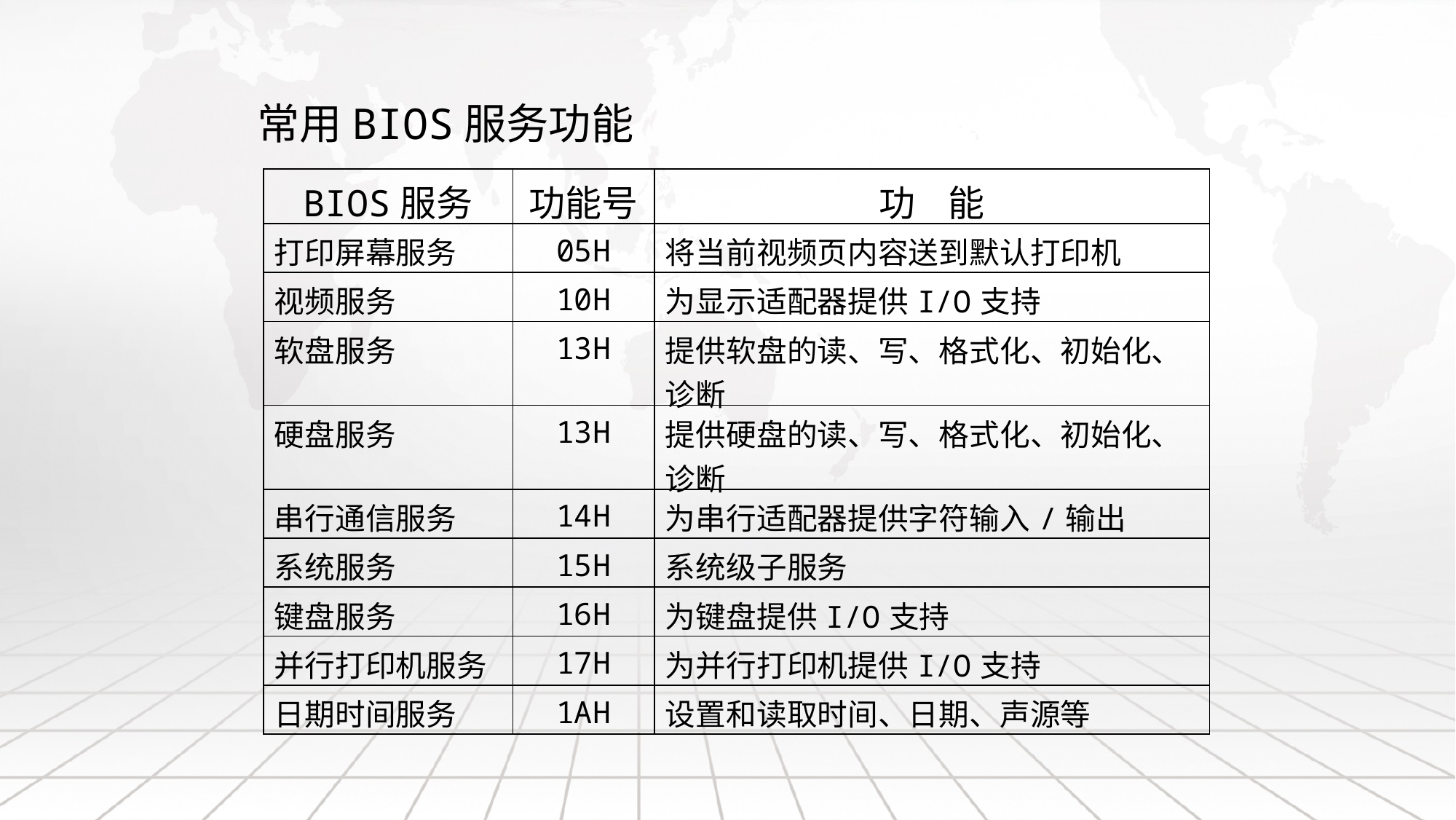

常用BIOS服务功能
| BIOS服务 | 功能号 | 功 能 |
| --- | --- | --- |
| 打印屏幕服务 | 05H | 将当前视频页内容送到默认打印机 |
| 视频服务 | 10H | 为显示适配器提供I/O支持 |
| 软盘服务 | 13H | 提供软盘的读、写、格式化、初始化、诊断 |
| 硬盘服务 | 13H | 提供硬盘的读、写、格式化、初始化、诊断 |
| 串行通信服务 | 14H | 为串行适配器提供字符输入/输出 |
| 系统服务 | 15H | 系统级子服务 |
| 键盘服务 | 16H | 为键盘提供I/O支持 |
| 并行打印机服务 | 17H | 为并行打印机提供I/O支持 |
| 日期时间服务 | 1AH | 设置和读取时间、日期、声源等 |